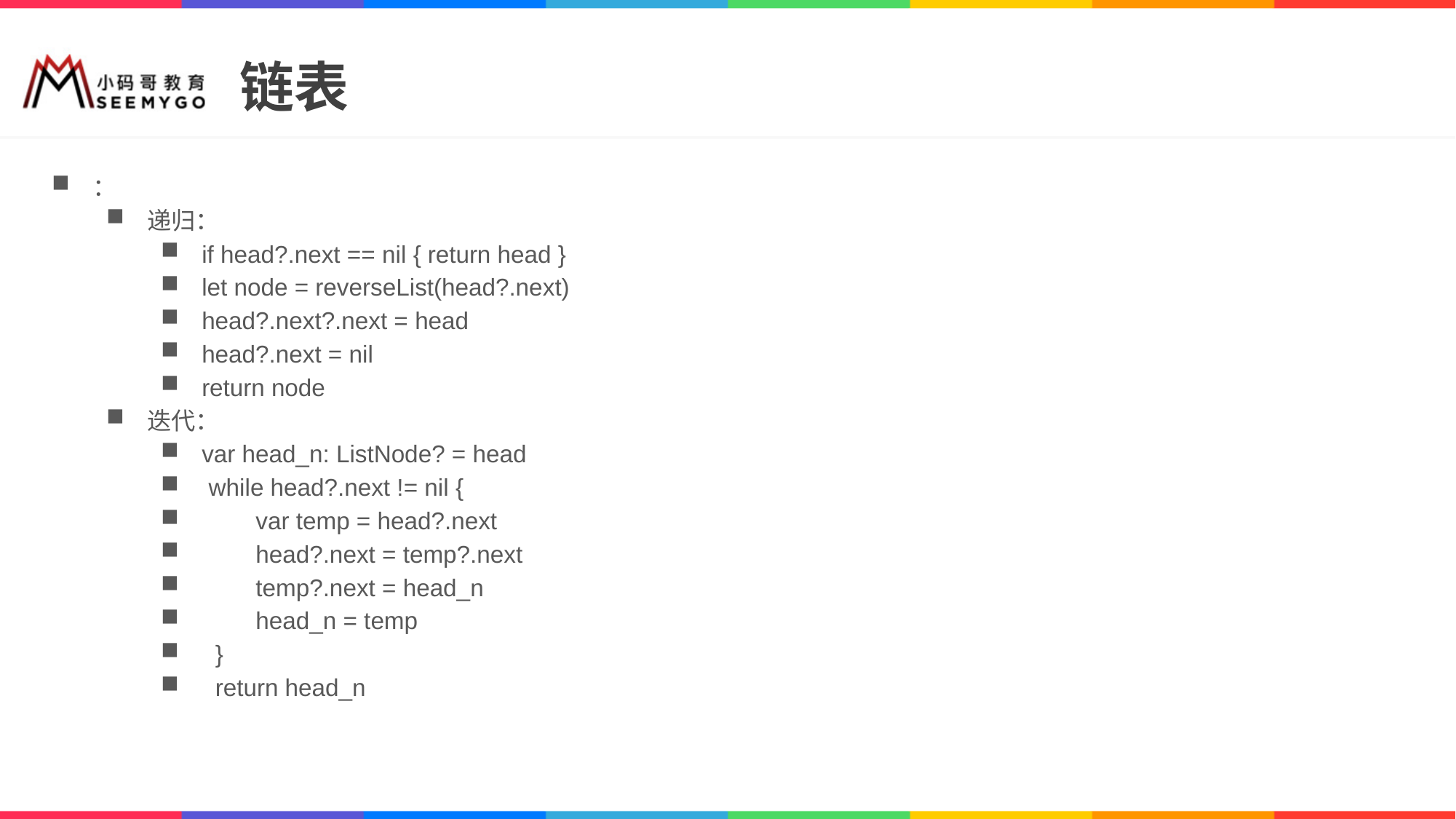

# 链表
：
递归：
if head?.next == nil { return head }
let node = reverseList(head?.next)
head?.next?.next = head
head?.next = nil
return node
迭代：
var head_n: ListNode? = head
 while head?.next != nil {
        var temp = head?.next
        head?.next = temp?.next
        temp?.next = head_n
        head_n = temp
  }
  return head_n